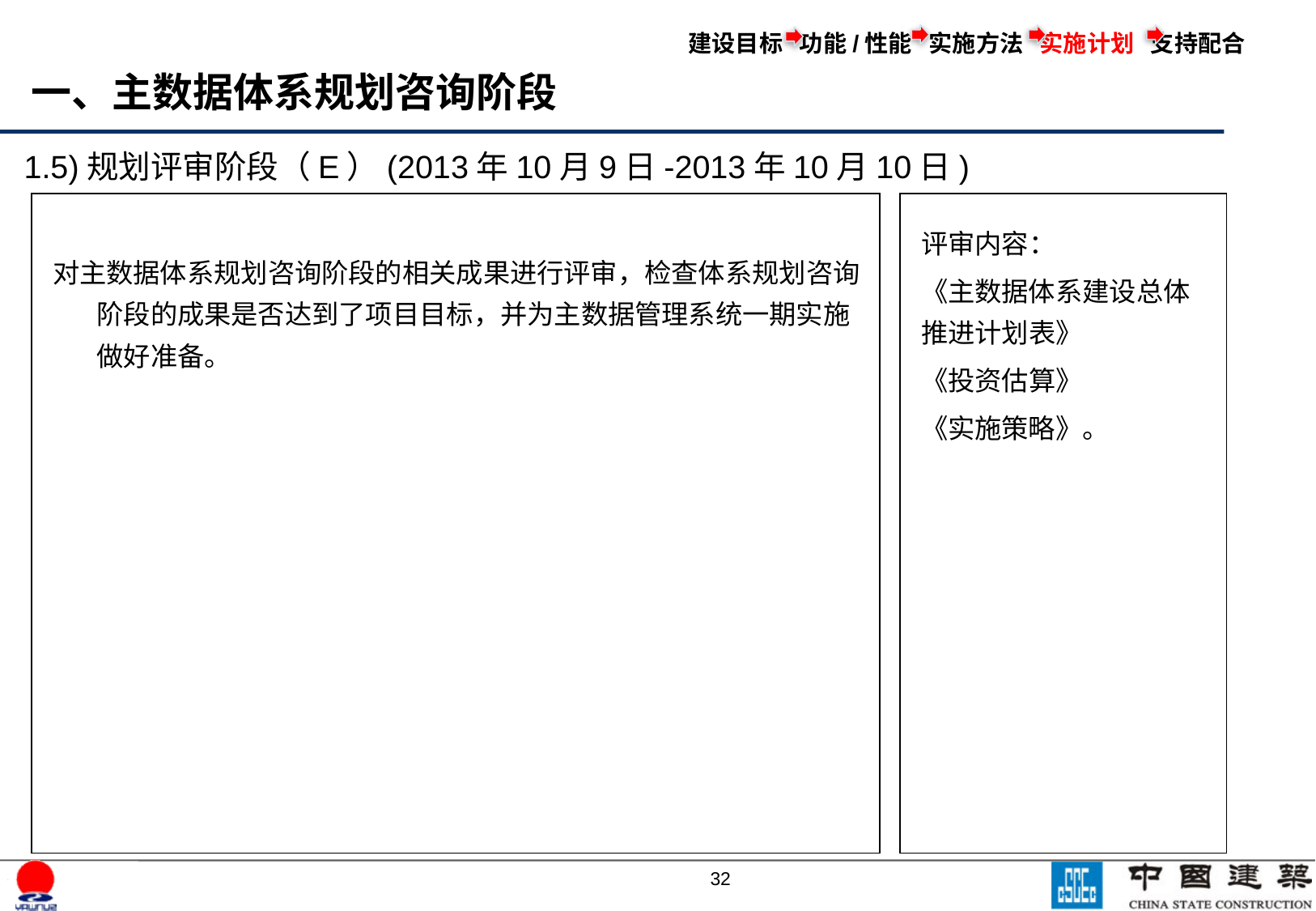

建设目标   功能/性能   实施方法   实施计划   支持配合

一、主数据体系规划咨询阶段
1.5)规划评审阶段（E）(2013年10月9日-2013年10月10日)

对主数据体系规划咨询阶段的相关成果进行评审，检查体系规划咨询阶段的成果是否达到了项目目标，并为主数据管理系统一期实施做好准备。
评审内容：
《主数据体系建设总体推进计划表》
《投资估算》
《实施策略》。
32